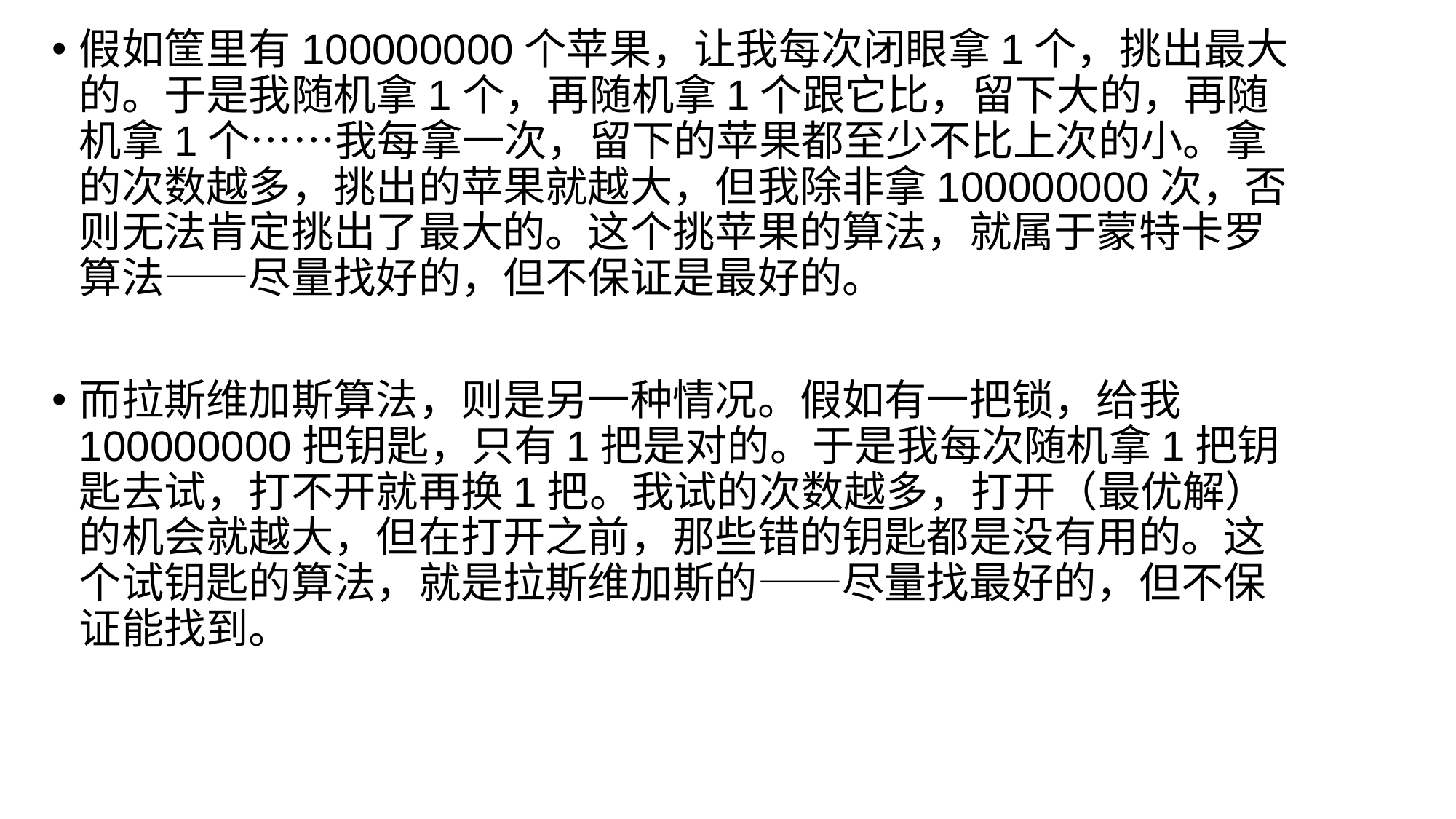

假如筐里有100000000个苹果，让我每次闭眼拿1个，挑出最大的。于是我随机拿1个，再随机拿1个跟它比，留下大的，再随机拿1个……我每拿一次，留下的苹果都至少不比上次的小。拿的次数越多，挑出的苹果就越大，但我除非拿100000000次，否则无法肯定挑出了最大的。这个挑苹果的算法，就属于蒙特卡罗算法——尽量找好的，但不保证是最好的。

而拉斯维加斯算法，则是另一种情况。假如有一把锁，给我100000000把钥匙，只有1把是对的。于是我每次随机拿1把钥匙去试，打不开就再换1把。我试的次数越多，打开（最优解）的机会就越大，但在打开之前，那些错的钥匙都是没有用的。这个试钥匙的算法，就是拉斯维加斯的——尽量找最好的，但不保证能找到。